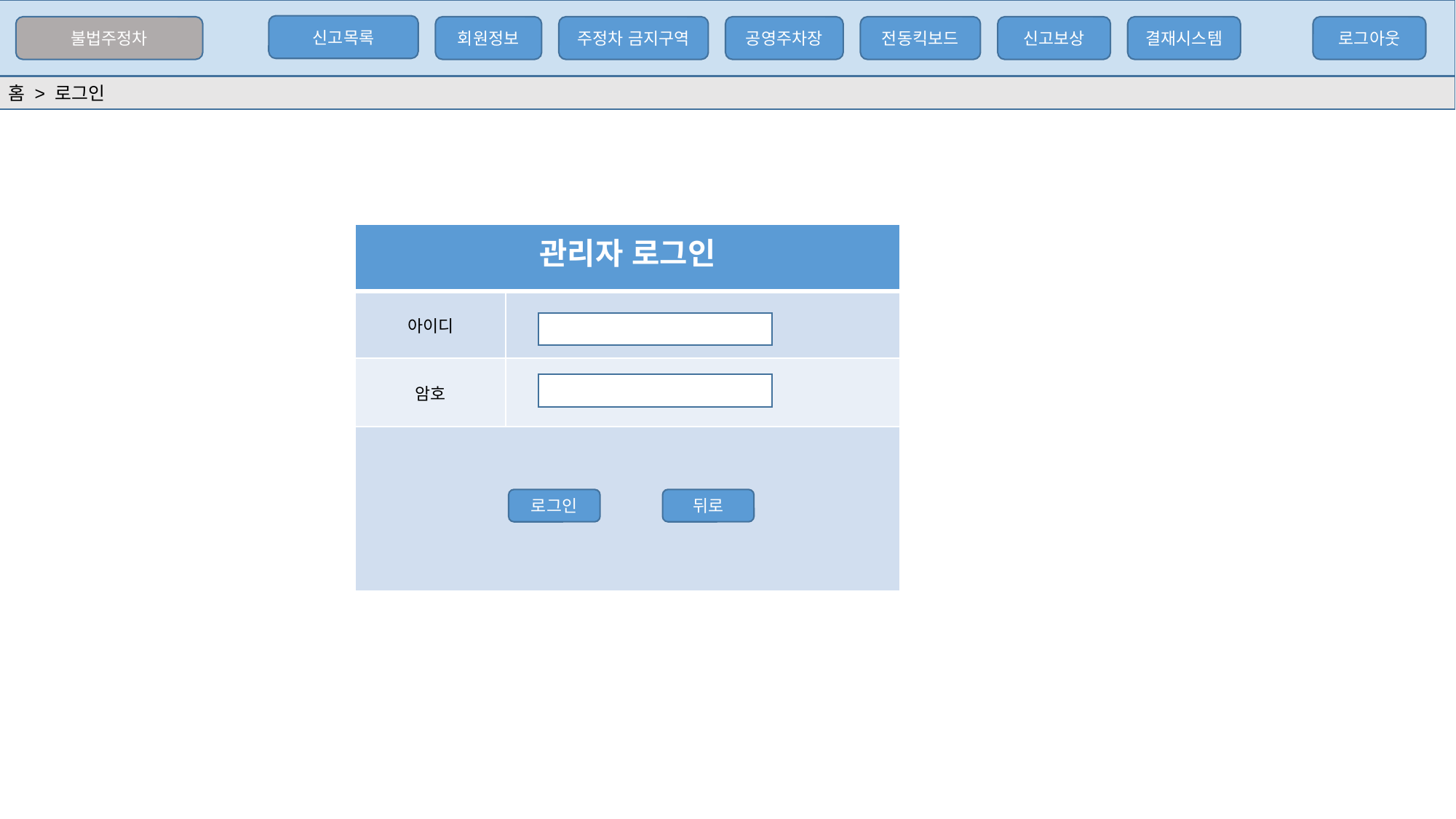

신고목록
불법주정차
회원정보
주정차 금지구역
전동킥보드
신고보상
결재시스템
로그아웃
공영주차장
홈 > 로그인
| 관리자 로그인 |  |
| --- | --- |
| 아이디 |  |
| 암호 |  |
|  |  |

로그인
뒤로